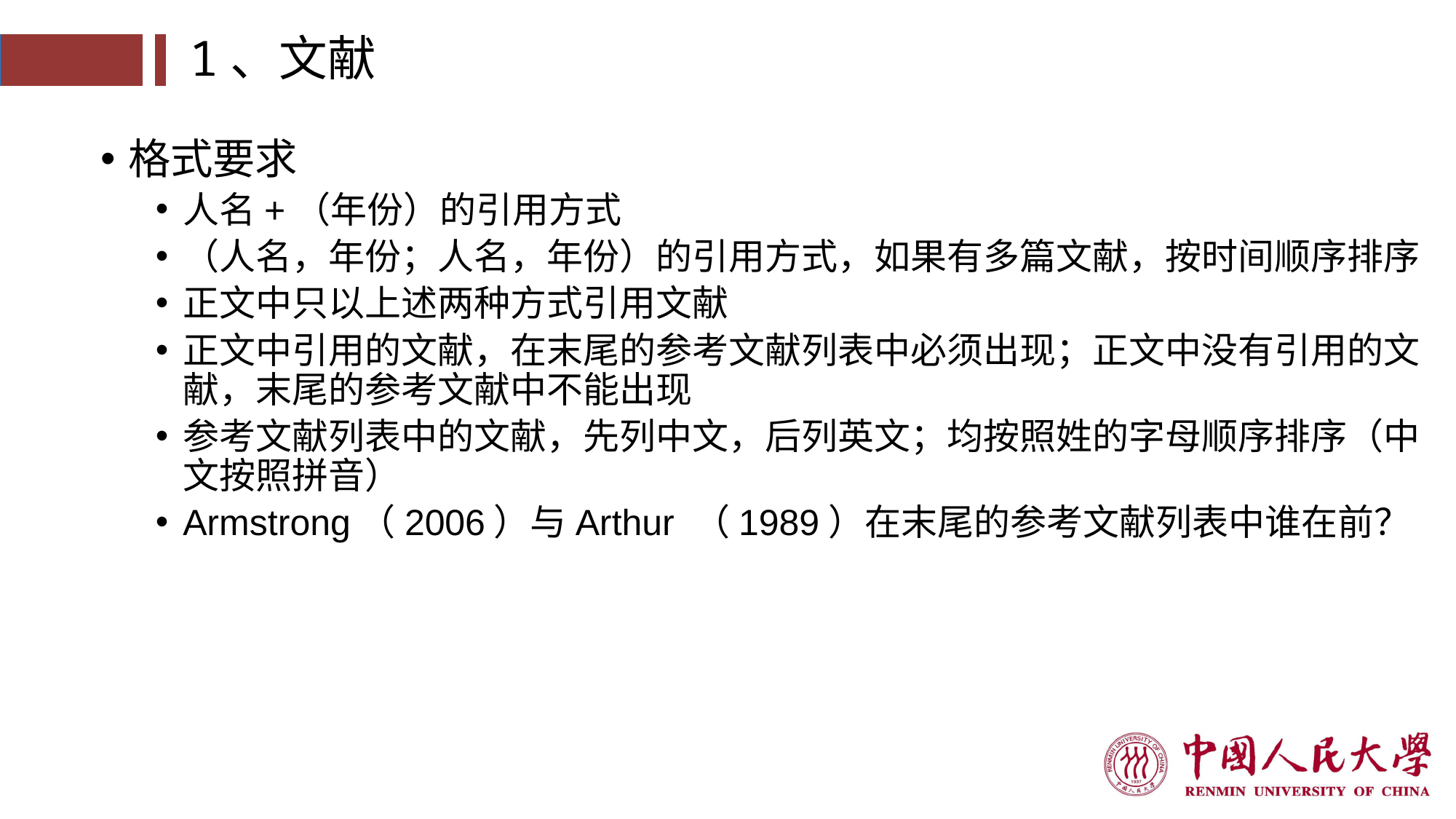

# 1、文献
格式要求
人名+（年份）的引用方式
（人名，年份；人名，年份）的引用方式，如果有多篇文献，按时间顺序排序
正文中只以上述两种方式引用文献
正文中引用的文献，在末尾的参考文献列表中必须出现；正文中没有引用的文献，末尾的参考文献中不能出现
参考文献列表中的文献，先列中文，后列英文；均按照姓的字母顺序排序（中文按照拼音）
Armstrong（2006）与Arthur （1989）在末尾的参考文献列表中谁在前？